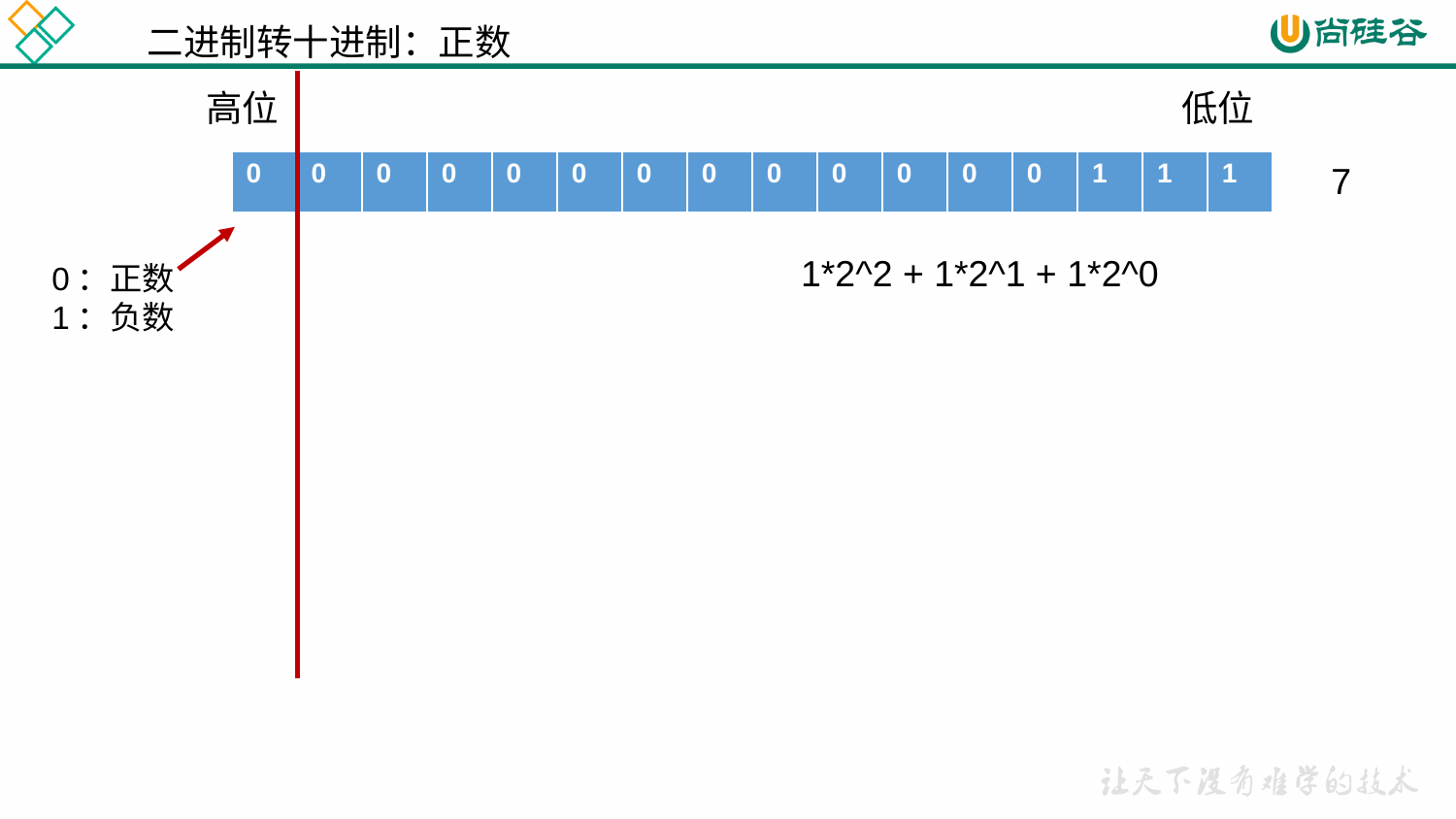

二进制转十进制：正数
高位
低位
| 0 | 0 | 0 | 0 | 0 | 0 | 0 | 0 | 0 | 0 | 0 | 0 | 0 | 1 | 1 | 1 |
| --- | --- | --- | --- | --- | --- | --- | --- | --- | --- | --- | --- | --- | --- | --- | --- |
7
1*2^2 + 1*2^1 + 1*2^0
0：正数
1：负数